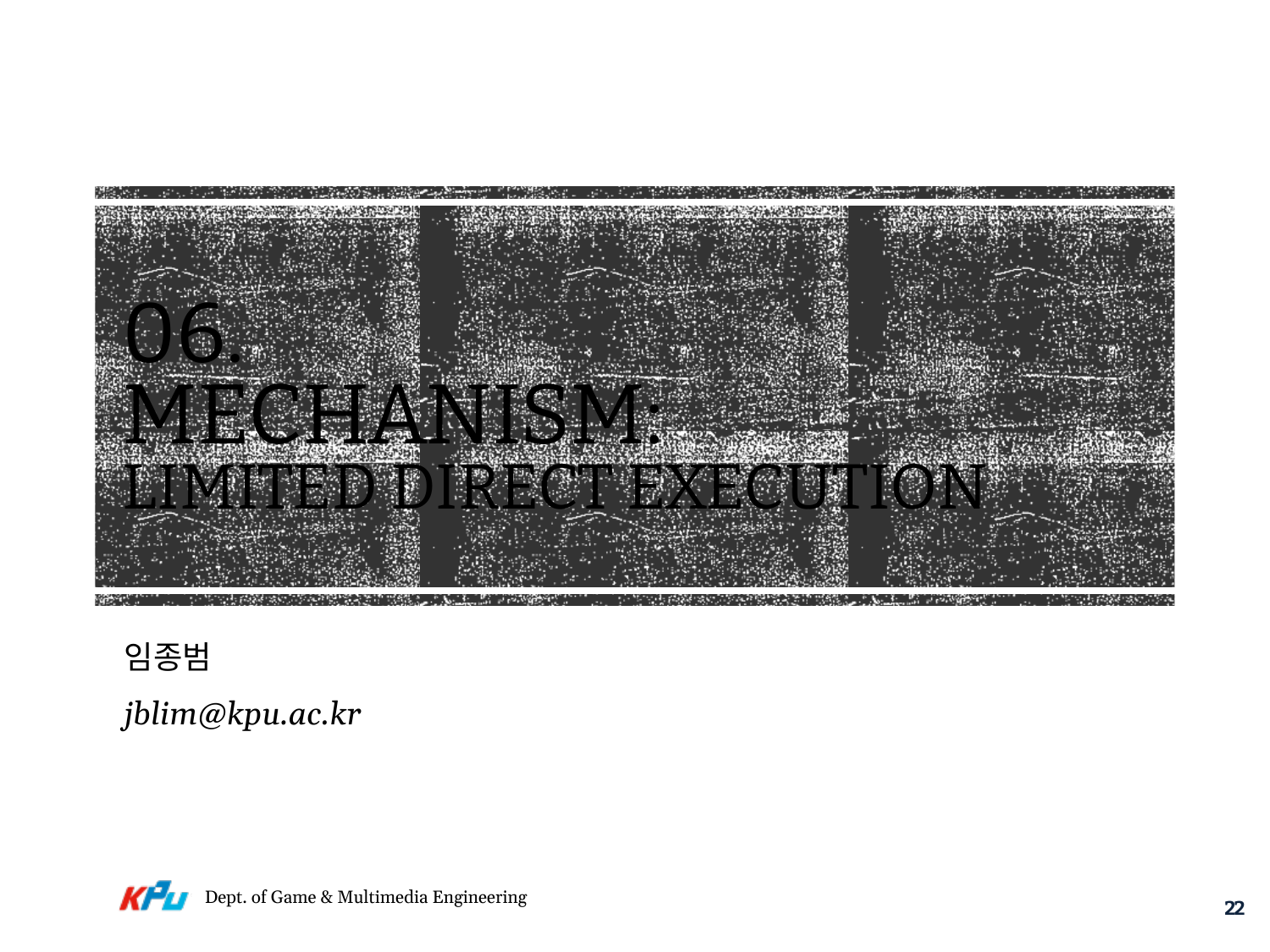

# 06. Mechanism: Limited Direct Execution
임종범
jblim@kpu.ac.kr

Dept. of Game & Multimedia Engineering
22